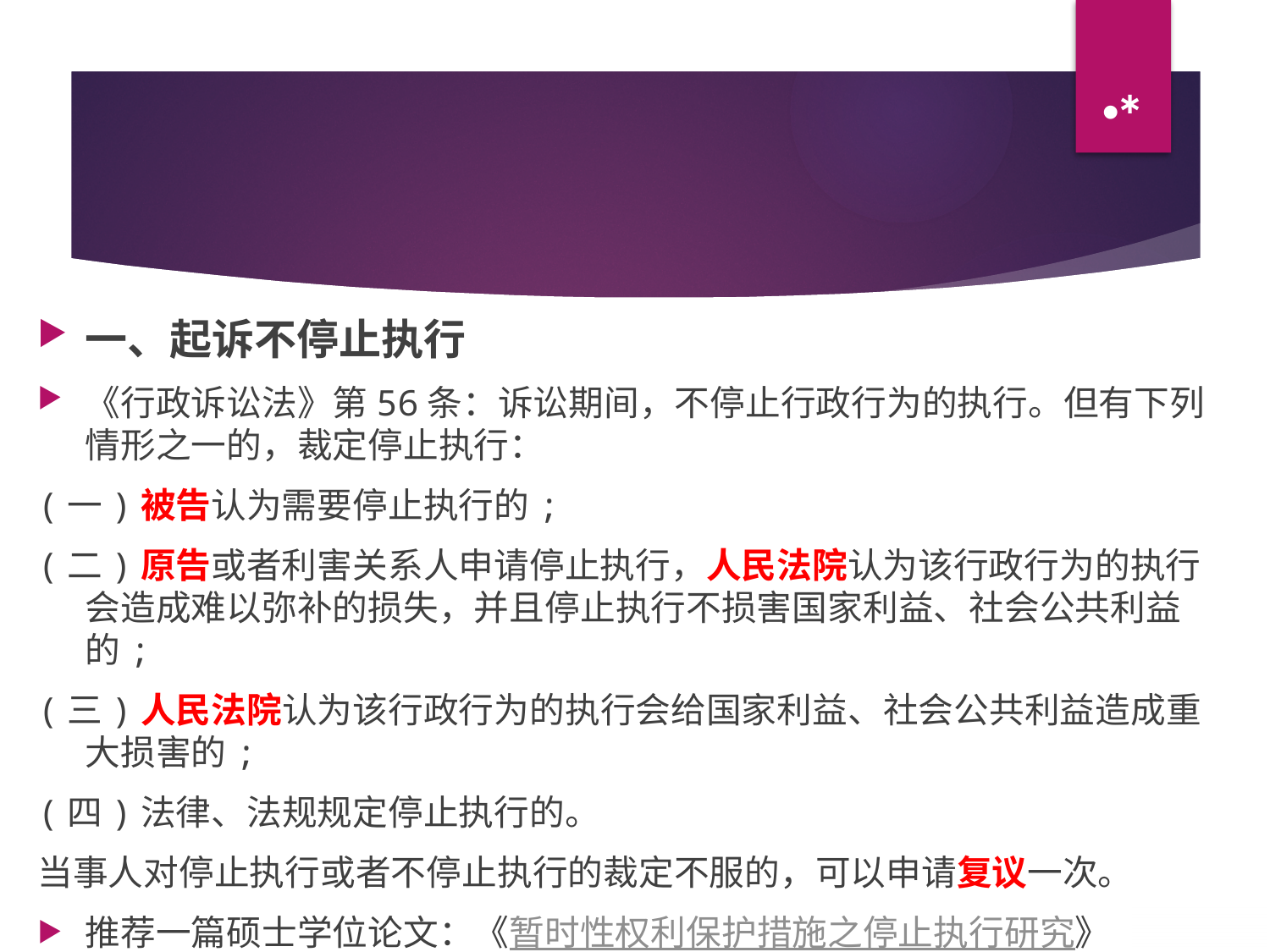

*
#
一、起诉不停止执行
《行政诉讼法》第56条：诉讼期间，不停止行政行为的执行。但有下列情形之一的，裁定停止执行：
(一)被告认为需要停止执行的;
(二)原告或者利害关系人申请停止执行，人民法院认为该行政行为的执行会造成难以弥补的损失，并且停止执行不损害国家利益、社会公共利益的;
(三)人民法院认为该行政行为的执行会给国家利益、社会公共利益造成重大损害的;
(四)法律、法规规定停止执行的。
当事人对停止执行或者不停止执行的裁定不服的，可以申请复议一次。
推荐一篇硕士学位论文：《暂时性权利保护措施之停止执行研究》